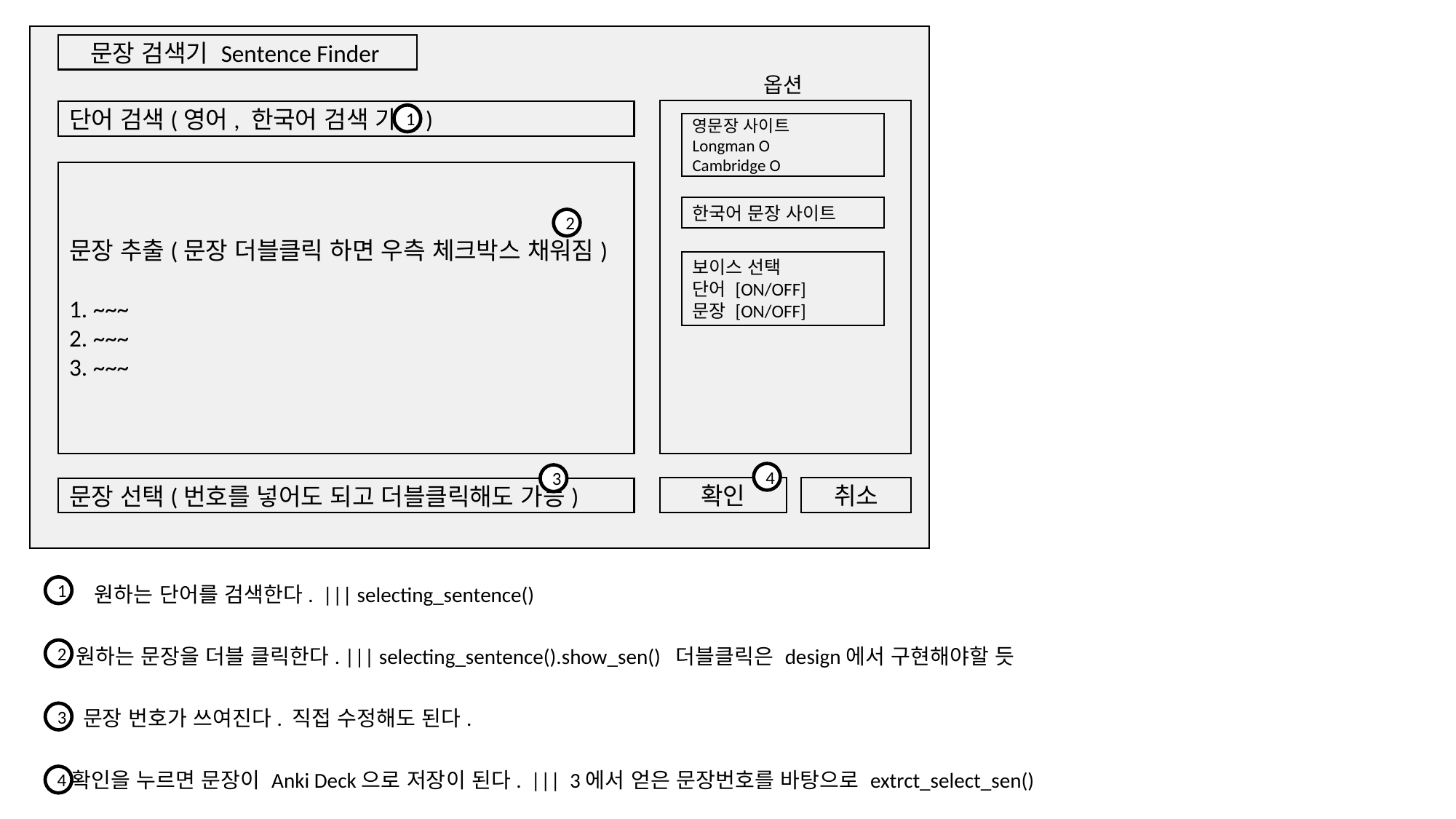

문장 검색기 Sentence Finder
옵션

단어 검색(영어, 한국어 검색 가능)
영문장 사이트
Longman O
Cambridge O
문장 추출(문장 더블클릭 하면 우측 체크박스 채워짐)

1. ~~~
2. ~~~
3. ~~~
한국어 문장 사이트
보이스 선택
단어 [ON/OFF]
문장 [ON/OFF]
확인
취소
문장 선택(번호를 넣어도 되고 더블클릭해도 가능)
1
2
4
3
원하는 단어를 검색한다.  ||| selecting_sentence()
1
원하는 문장을 더블 클릭한다. ||| selecting_sentence().show_sen()  더블클릭은 design에서 구현해야할 듯
2
문장 번호가 쓰여진다. 직접 수정해도 된다.
3
확인을 누르면 문장이 Anki Deck으로 저장이 된다.  |||  3에서 얻은 문장번호를 바탕으로 extrct_select_sen()
4